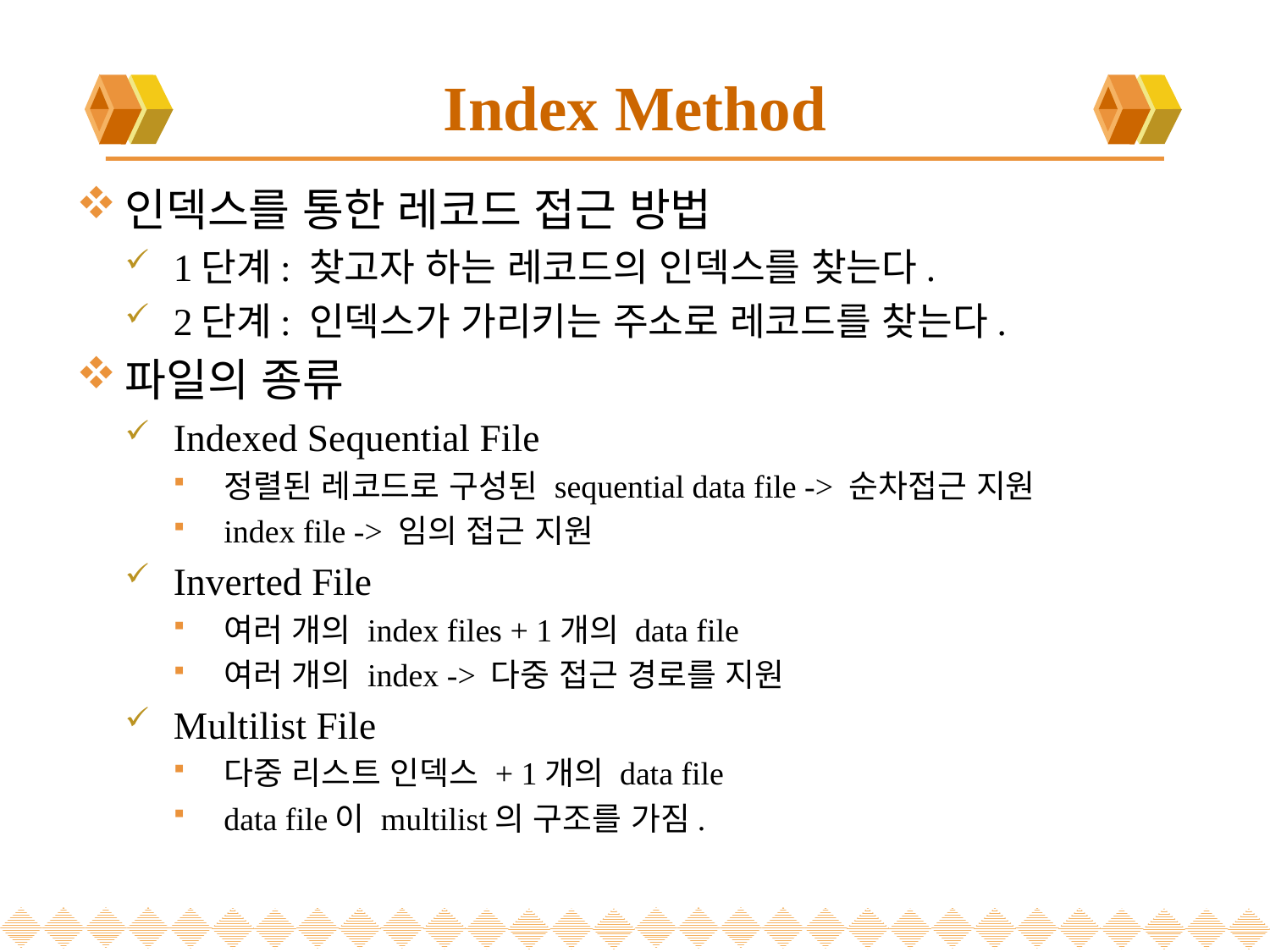

# Index Method
인덱스를 통한 레코드 접근 방법
1단계: 찾고자 하는 레코드의 인덱스를 찾는다.
2단계: 인덱스가 가리키는 주소로 레코드를 찾는다.
파일의 종류
Indexed Sequential File
정렬된 레코드로 구성된 sequential data file -> 순차접근 지원
index file -> 임의 접근 지원
Inverted File
여러 개의 index files + 1개의 data file
여러 개의 index -> 다중 접근 경로를 지원
Multilist File
다중 리스트 인덱스 + 1개의 data file
data file이 multilist의 구조를 가짐.